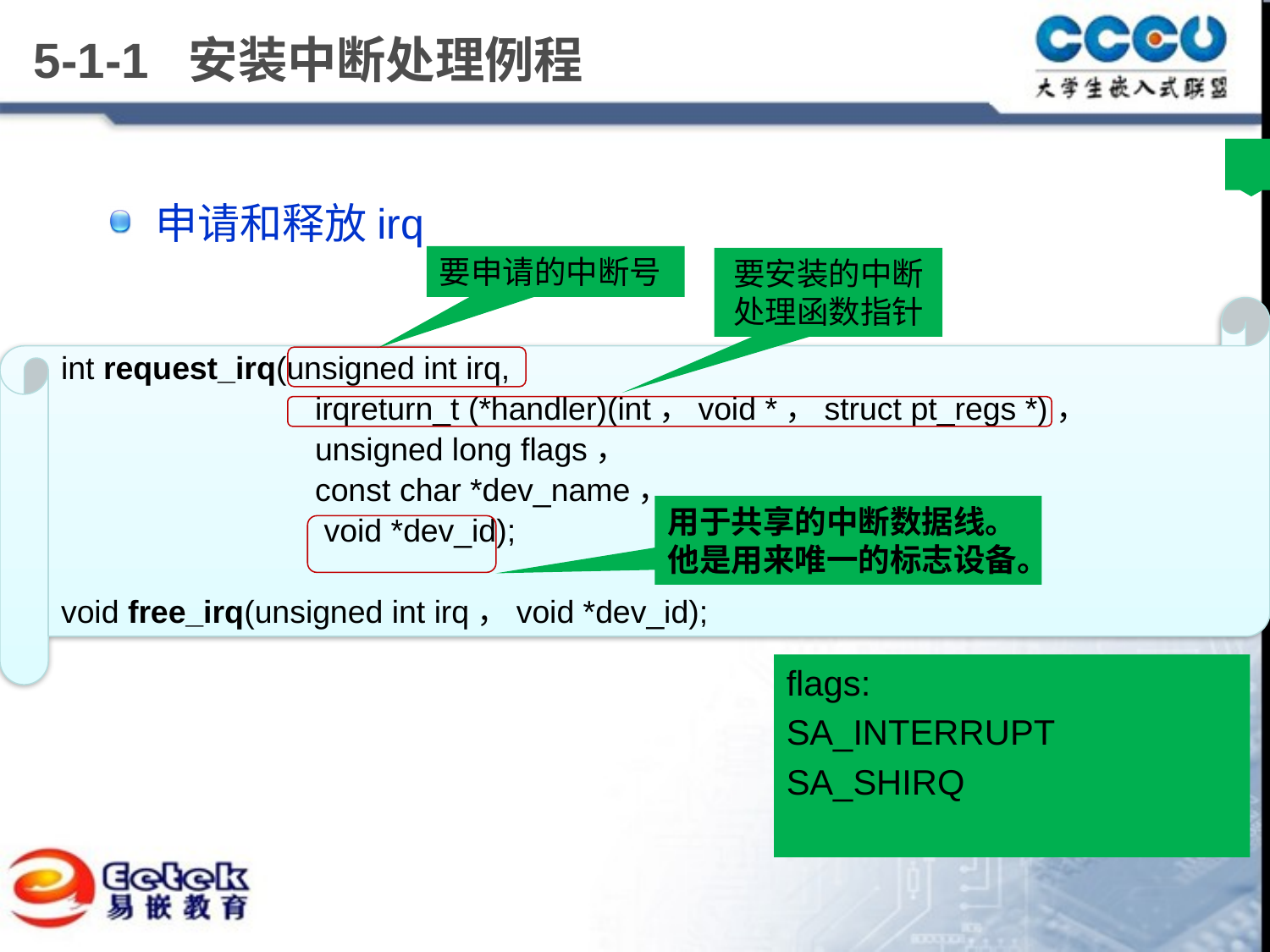

# 5-1-1  安装中断处理例程

申请和释放irq
要申请的中断号
要安装的中断处理函数指针
int request_irq(unsigned int irq,
		irqreturn_t (*handler)(int，void *，struct pt_regs *)，
		unsigned long flags，
		const char *dev_name，
		 void *dev_id);

void free_irq(unsigned int irq，void *dev_id);

用于共享的中断数据线。他是用来唯一的标志设备。

flags:
SA_INTERRUPT
SA_SHIRQ